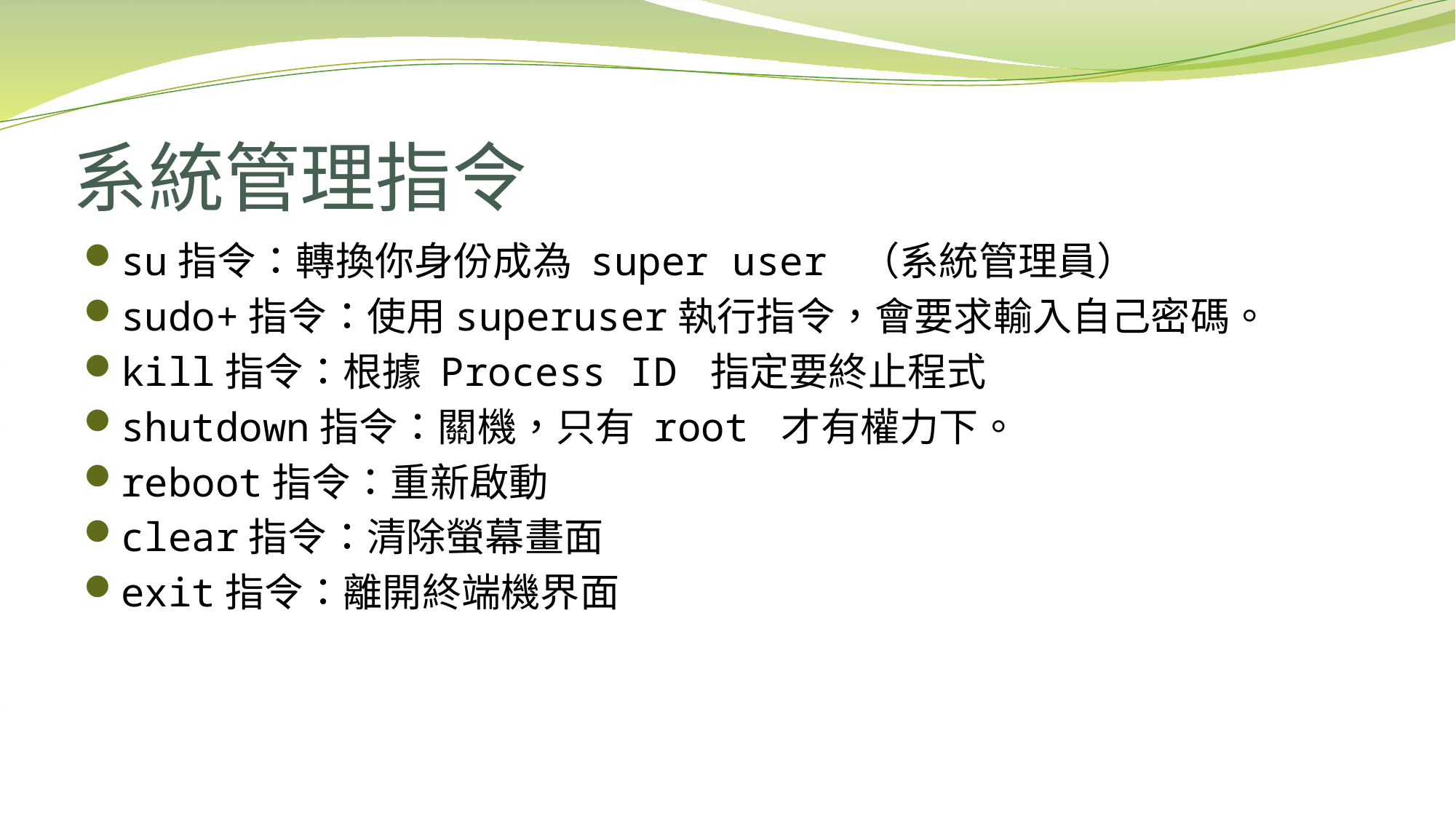

# 系統管理指令
su指令：轉換你身份成為 super user （系統管理員）
sudo+指令：使用superuser執行指令，會要求輸入自己密碼。
kill指令：根據 Process ID 指定要終止程式
shutdown指令：關機，只有 root 才有權力下。
reboot指令：重新啟動
clear指令：清除螢幕畫面
exit指令：離開終端機界面